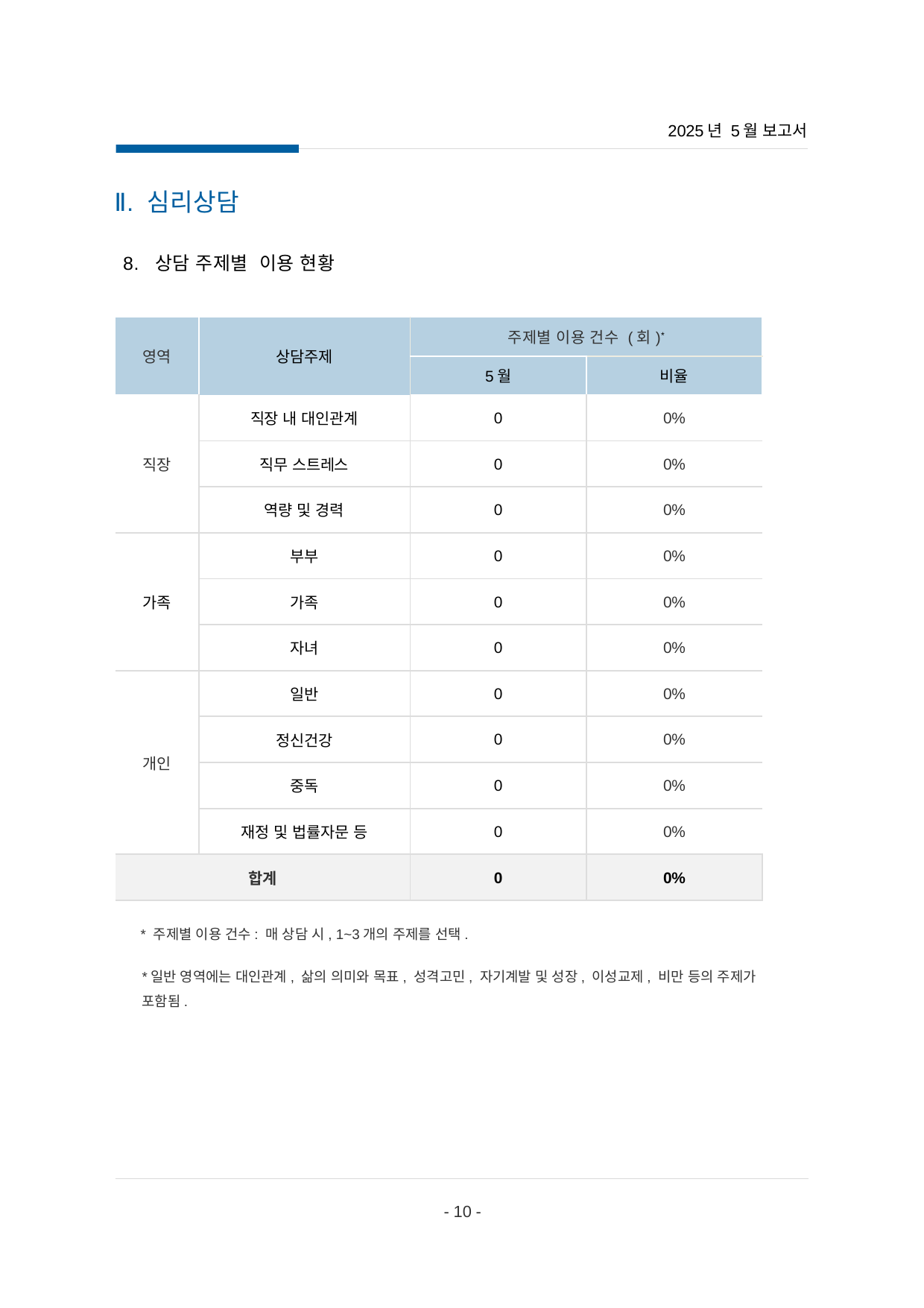

2025년 5월 보고서

Ⅱ. 심리상담
 8.  상담 주제별  이용 현황
| 영역 | 상담주제 | 주제별 이용 건수 (회)\* |  |
| --- | --- | --- | --- |
|  |  | 5월 | 비율 |
| 직장 | 직장 내 대인관계 | 0 | 0% |
|  | 직무 스트레스 | 0 | 0% |
|  | 역량 및 경력 | 0 | 0% |
| 가족 | 부부 | 0 | 0% |
|  | 가족 | 0 | 0% |
|  | 자녀 | 0 | 0% |
| 개인 | 일반 | 0 | 0% |
|  | 정신건강 | 0 | 0% |
|  | 중독 | 0 | 0% |
|  | 재정 및 법률자문 등 | 0 | 0% |
| 합계 |  | 0 | 0% |
* 주제별 이용 건수: 매 상담 시, 1~3개의 주제를 선택.
*일반 영역에는 대인관계, 삶의 의미와 목표, 성격고민, 자기계발 및 성장, 이성교제, 비만 등의 주제가 포함됨.

- 10 -